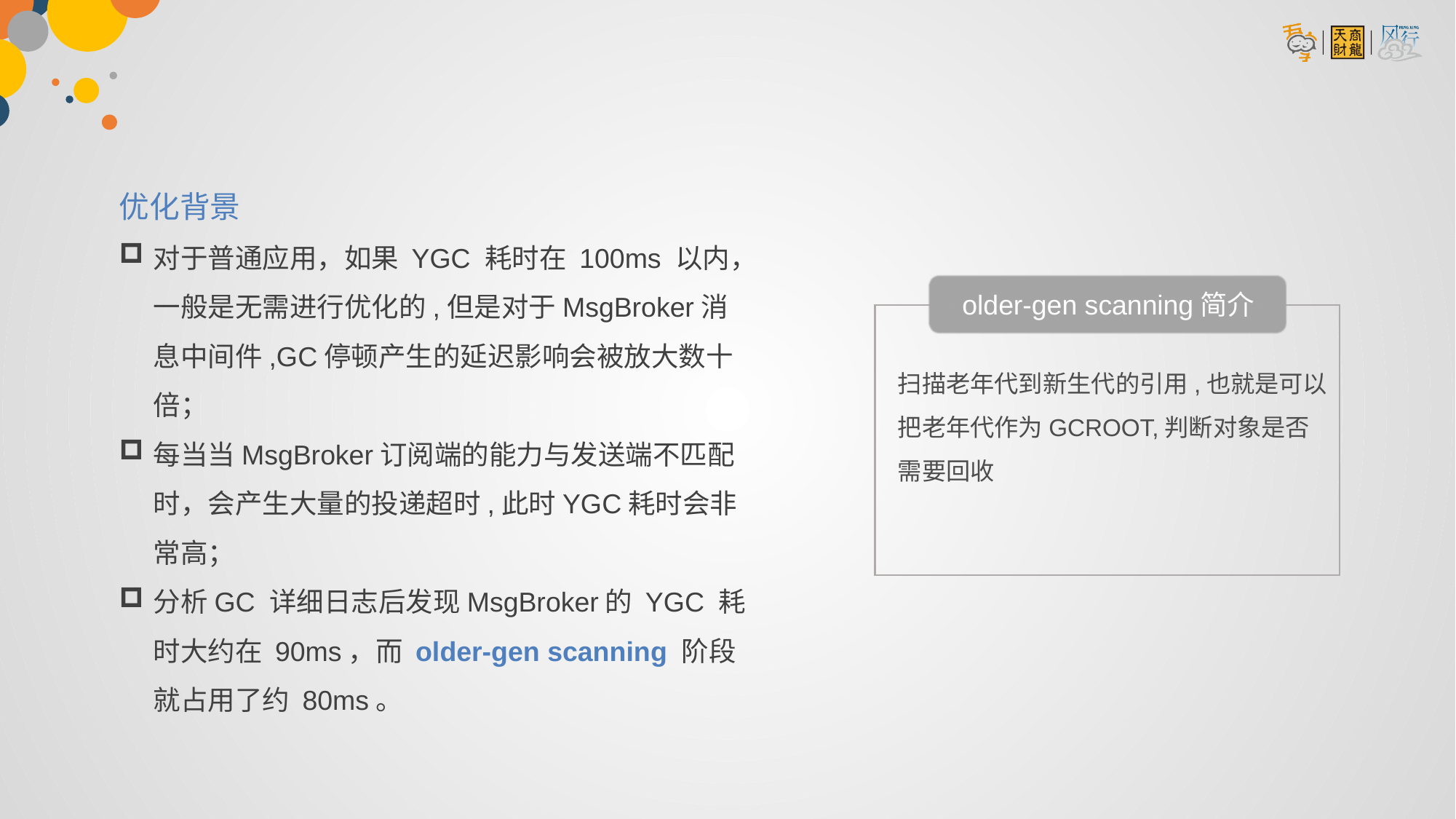

优化背景
对于普通应用，如果 YGC 耗时在 100ms 以内，一般是无需进行优化的,但是对于MsgBroker消息中间件,GC停顿产生的延迟影响会被放大数十倍；
每当当MsgBroker订阅端的能力与发送端不匹配时，会产生大量的投递超时,此时YGC耗时会非常高；
分析GC 详细日志后发现MsgBroker的 YGC 耗时大约在 90ms，而 older-gen scanning 阶段就占用了约 80ms。

older-gen scanning简介

扫描老年代到新生代的引用,也就是可以把老年代作为GCROOT,判断对象是否需要回收